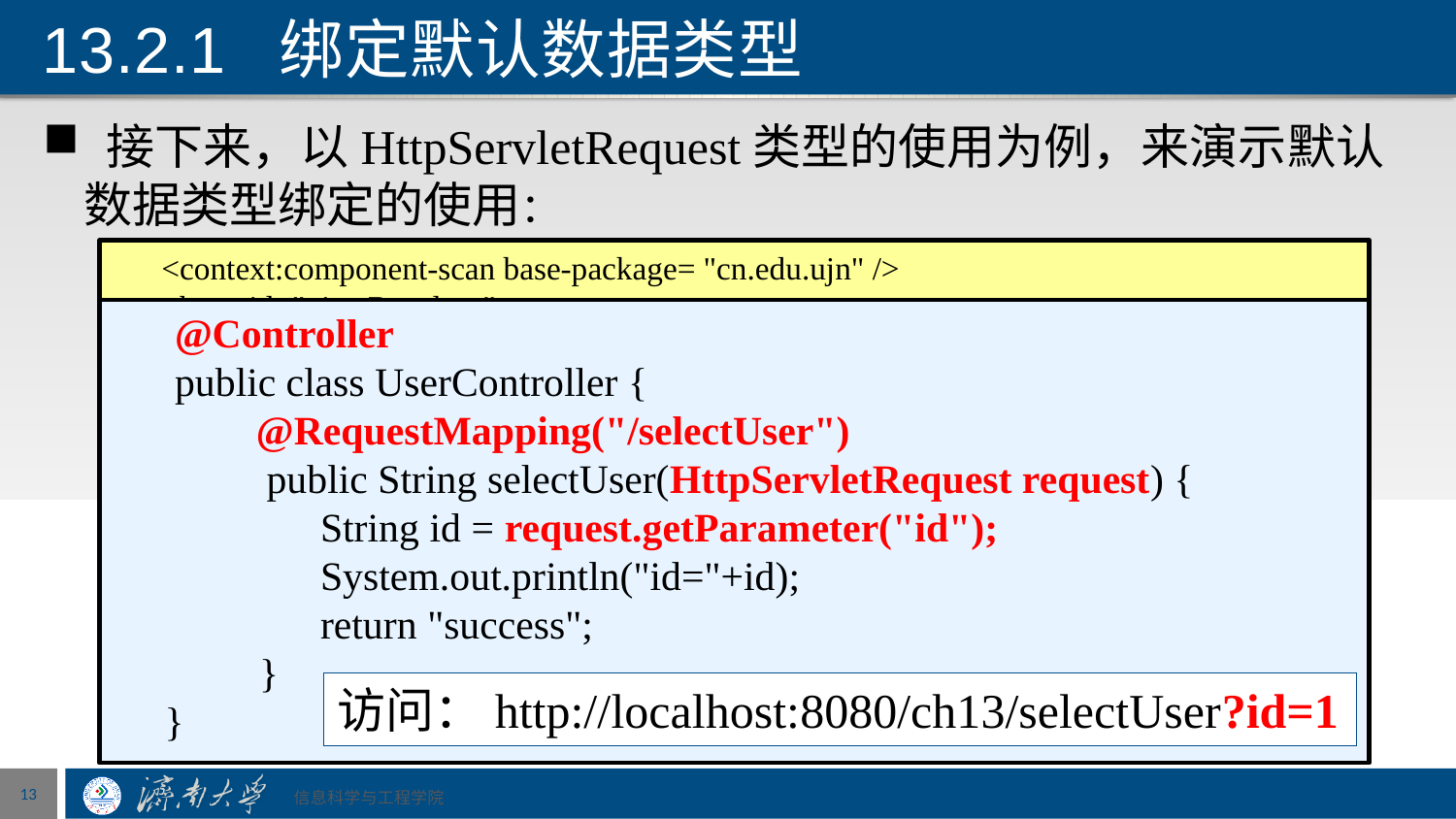

# 13.2.1  绑定默认数据类型
 接下来，以HttpServletRequest类型的使用为例，来演示默认数据类型绑定的使用：
      <context:component-scan base-package= "cn.edu.ujn" />
      <bean id="viewResolver"      class="org.springframework.web.servlet.view.InternalResourceViewResolver">
	<property name="prefix" value="/WEB-INF/jsp/" />
	<property name="suffix" value=".jsp" />
      </bean>
      @Controller
      public class UserController {
              @RequestMapping("/selectUser")
               public String selectUser(HttpServletRequest request) {
	      String id = request.getParameter("id");
	      System.out.println("id="+id);
	      return "success";
	}
     }
访问：http://localhost:8080/ch13/selectUser?id=1